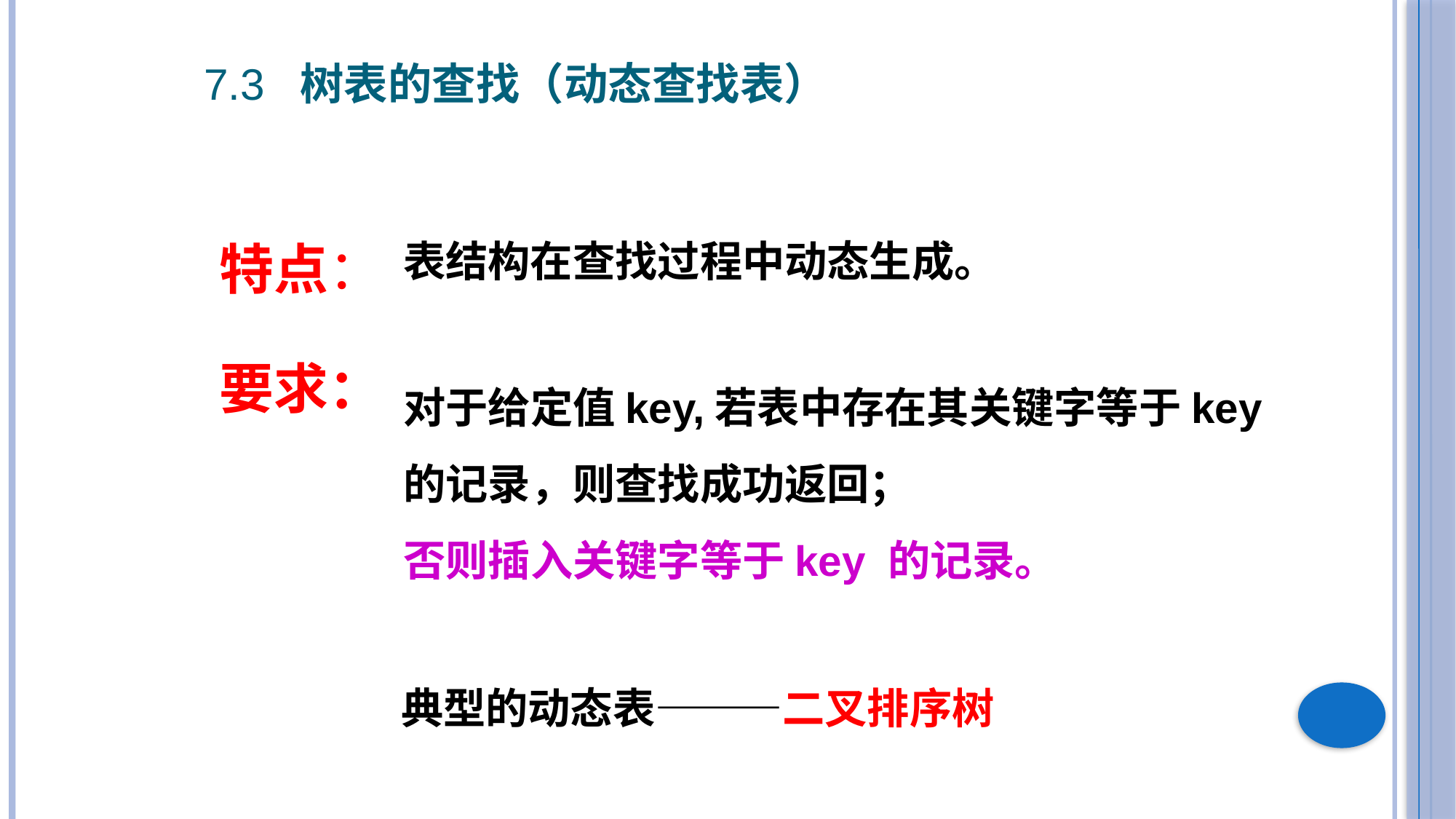

7.3  树表的查找（动态查找表）
特点：
表结构在查找过程中动态生成。
要求：
对于给定值key,若表中存在其关键字等于key的记录，则查找成功返回；
否则插入关键字等于key 的记录。
典型的动态表———二叉排序树